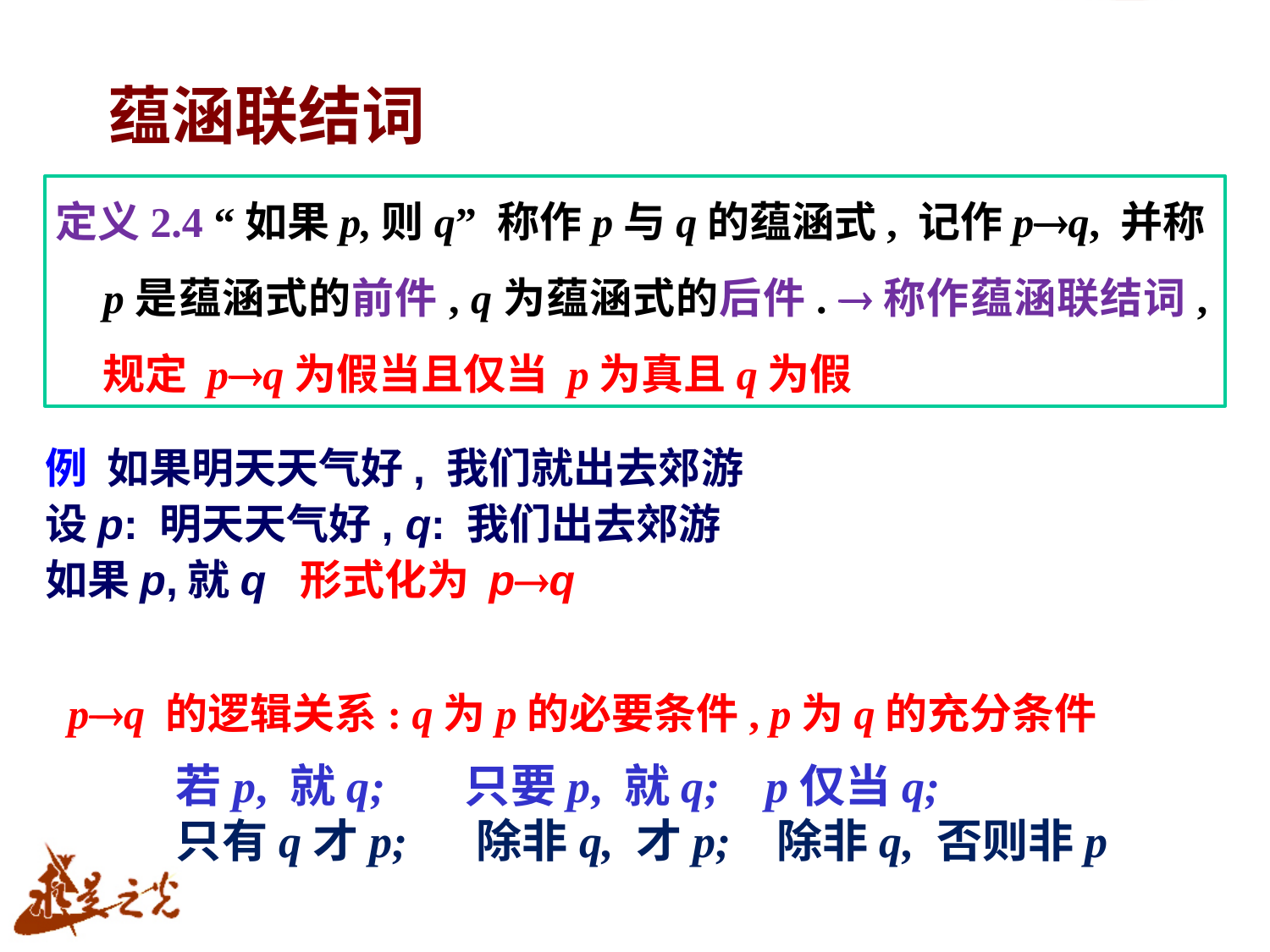

# 蕴涵联结词
定义2.4 “如果p,则q” 称作p与q的蕴涵式, 记作p→q, 并称p是蕴涵式的前件, q为蕴涵式的后件. →称作蕴涵联结词, 规定 p→q为假当且仅当 p为真且q为假

例  如果明天天气好, 我们就出去郊游
设p: 明天天气好, q: 我们出去郊游
如果p,就q  形式化为 p→q
p→q 的逻辑关系: q为p的必要条件, p为q的充分条件

若p, 就q;      只要p, 就q;    p仅当q;
只有q才p;     除非q, 才p;   除非q, 否则非p
12